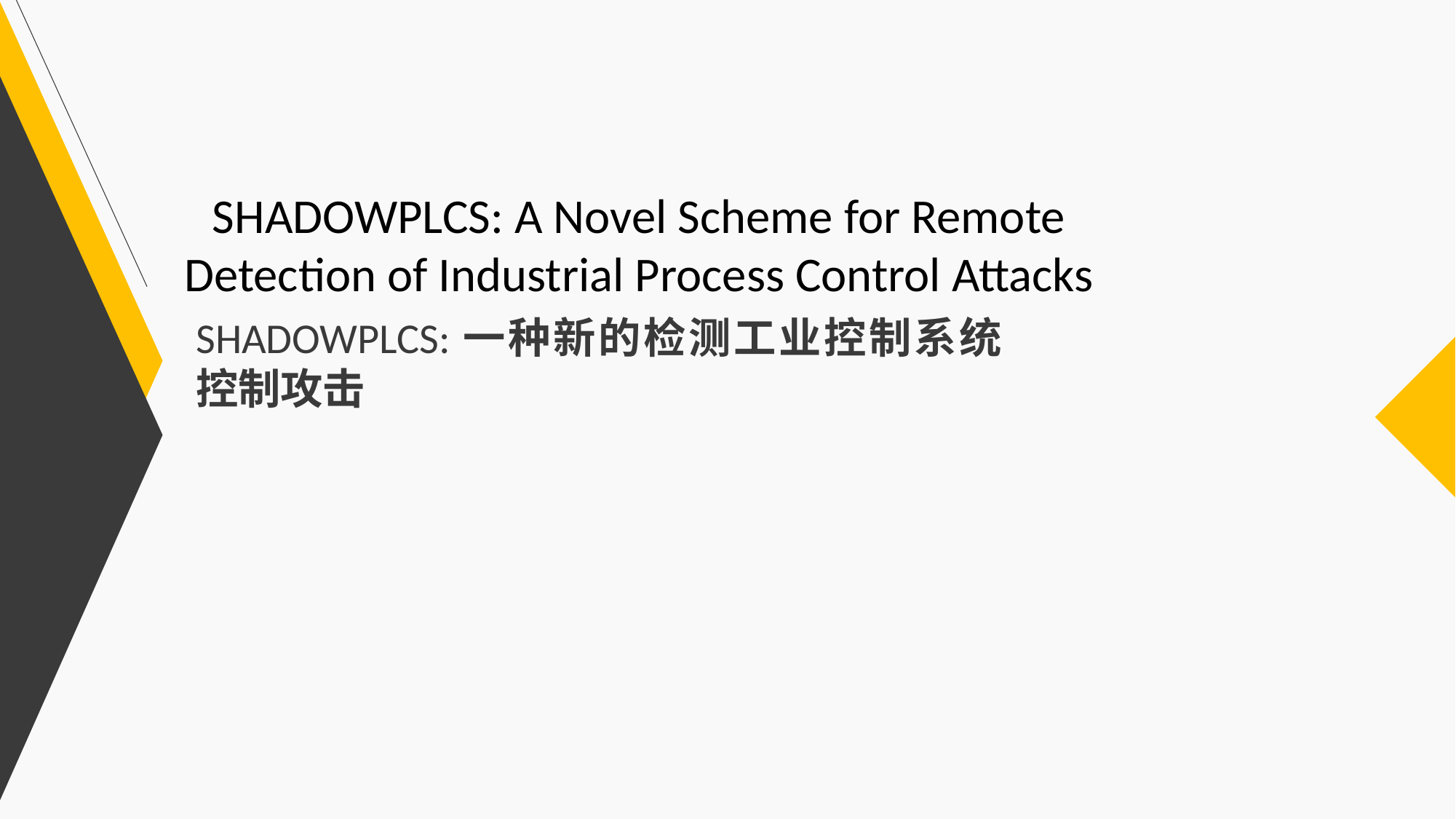

SHADOWPLCS: A Novel Scheme for Remote
Detection of Industrial Process Control Attacks

SHADOWPLCS:一种新的检测工业控制系统控制攻击